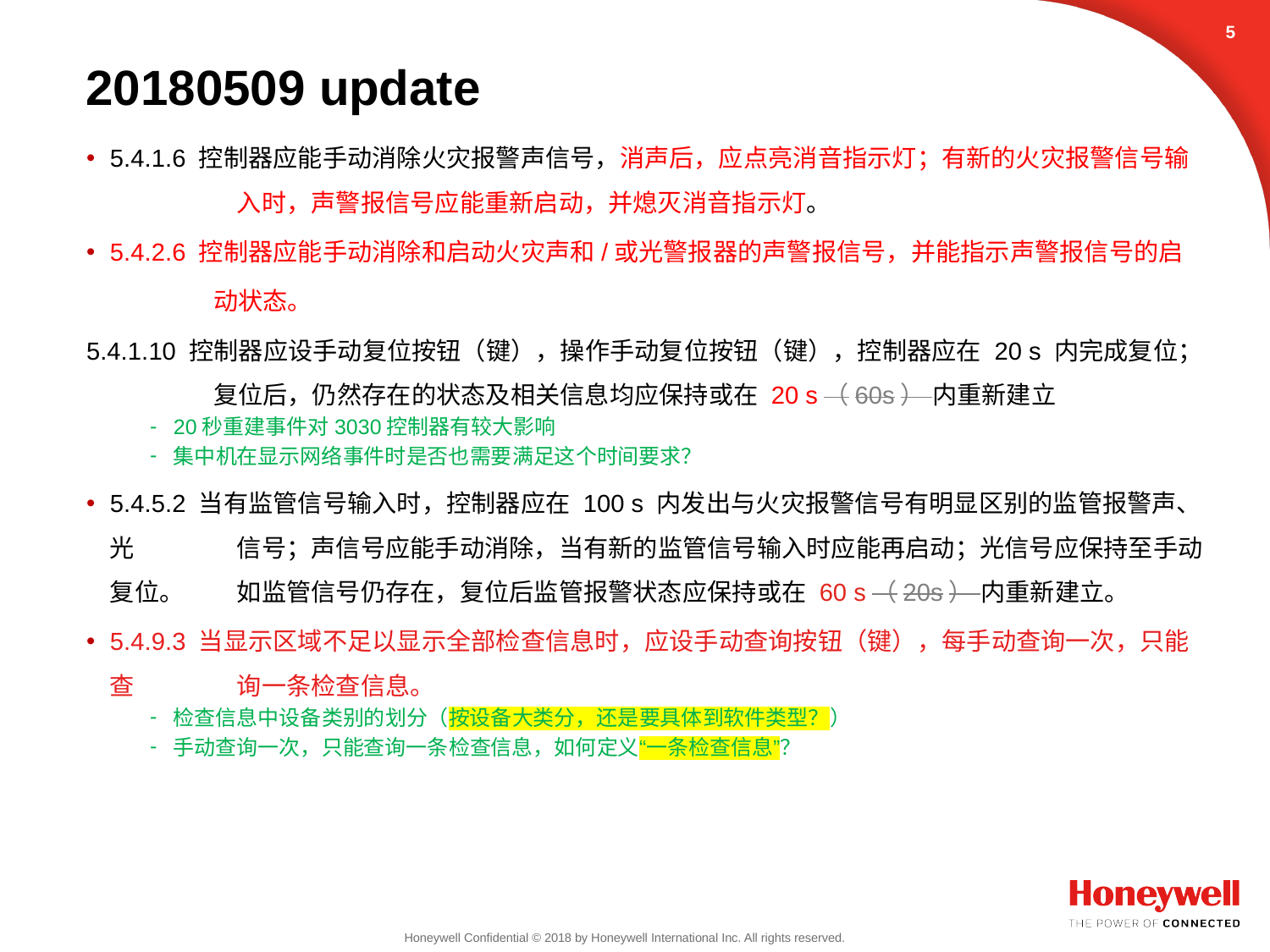

5
# 20180509 update
5.4.1.6 控制器应能手动消除火灾报警声信号，消声后，应点亮消音指示灯；有新的火灾报警信号输	入时，声警报信号应能重新启动，并熄灭消音指示灯。
5.4.2.6 控制器应能手动消除和启动火灾声和/或光警报器的声警报信号，并能指示声警报信号的启
	动状态。
5.4.1.10 控制器应设手动复位按钮（键），操作手动复位按钮（键），控制器应在 20 s 内完成复位；	复位后，仍然存在的状态及相关信息均应保持或在 20 s（60s） 内重新建立
20秒重建事件对3030控制器有较大影响
集中机在显示网络事件时是否也需要满足这个时间要求？
5.4.5.2 当有监管信号输入时，控制器应在 100 s 内发出与火灾报警信号有明显区别的监管报警声、光	信号；声信号应能手动消除，当有新的监管信号输入时应能再启动；光信号应保持至手动复位。	如监管信号仍存在，复位后监管报警状态应保持或在 60 s（20s） 内重新建立。
5.4.9.3 当显示区域不足以显示全部检查信息时，应设手动查询按钮（键），每手动查询一次，只能查	询一条检查信息。
检查信息中设备类别的划分（按设备大类分，还是要具体到软件类型？）
手动查询一次，只能查询一条检查信息，如何定义“一条检查信息”？